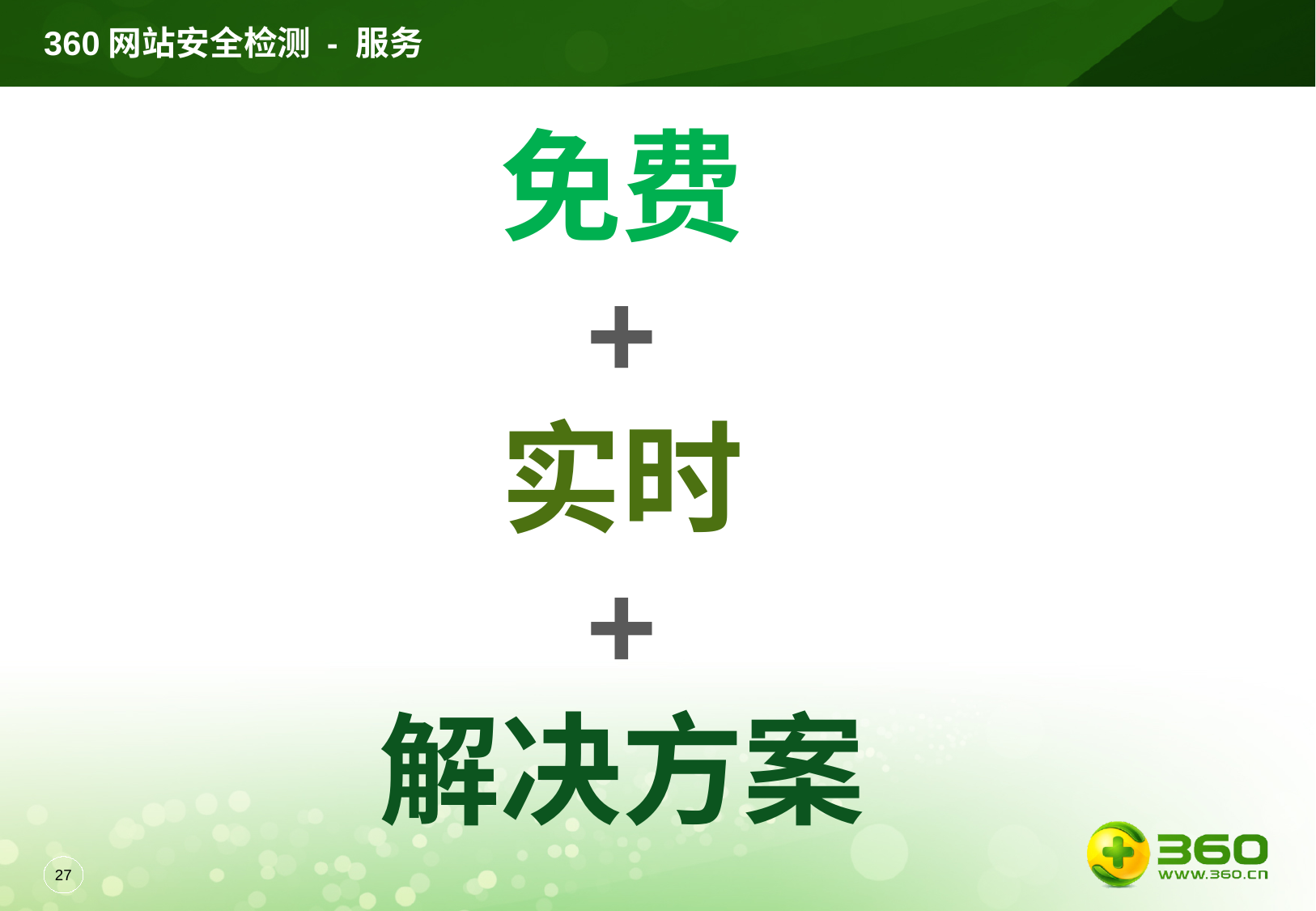

360网站安全检测 - 服务
免费
+
实时
+
解决方案
27